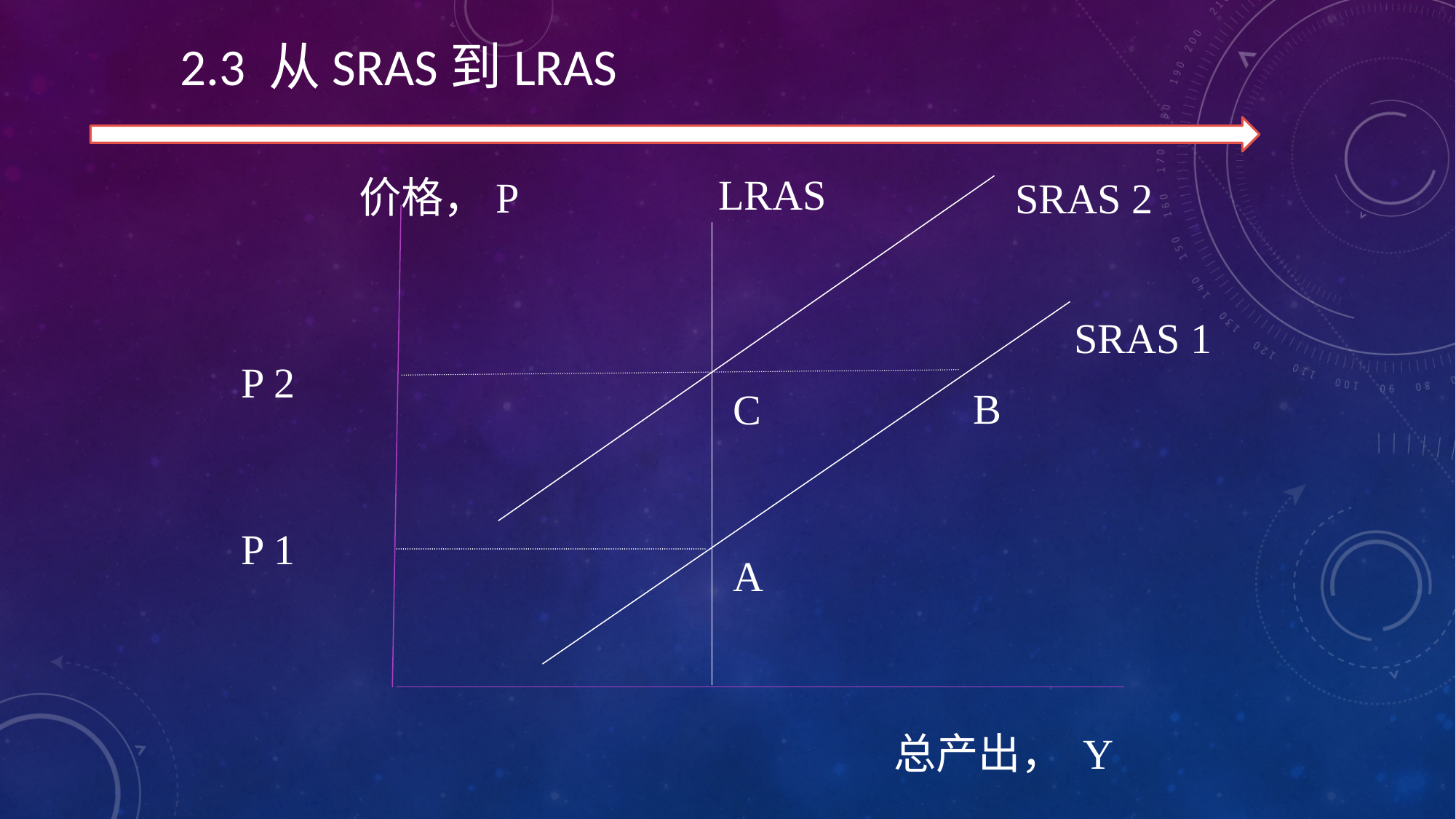

# 2.3 从SRAS到LRAS

LRAS
价格，P
SRAS 2
SRAS 1
P 2
B
C
P 1
A
总产出， Y